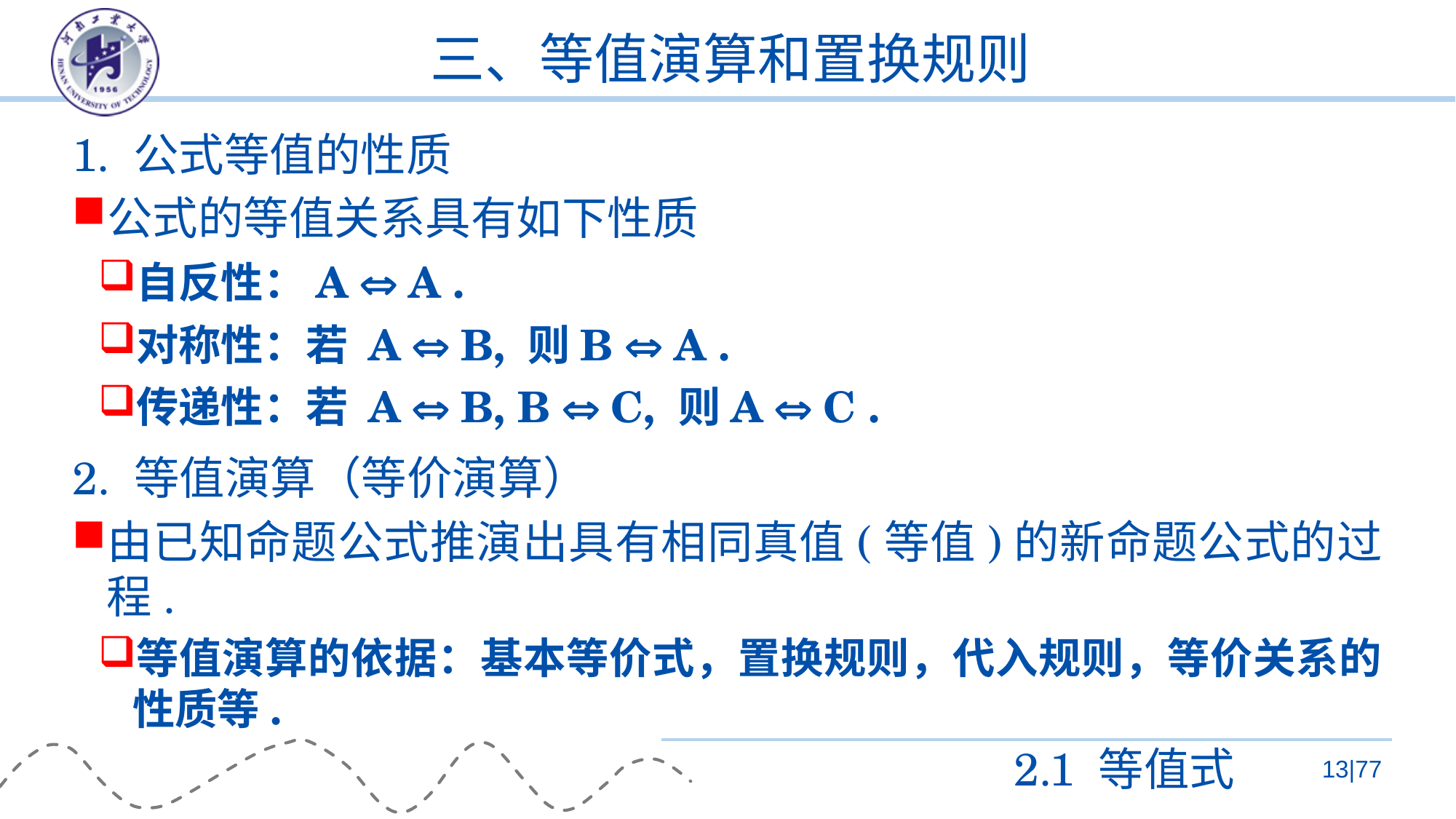

# 三、等值演算和置换规则
1. 公式等值的性质
公式的等值关系具有如下性质
自反性：A ⇔ A .
对称性：若 A ⇔ B, 则B ⇔ A .
传递性：若 A ⇔ B, B ⇔ C, 则A ⇔ C .
2. 等值演算（等价演算）
由已知命题公式推演出具有相同真值(等值)的新命题公式的过程.
等值演算的依据：基本等价式，置换规则，代入规则，等价关系的性质等.
2.1 等值式
13|77